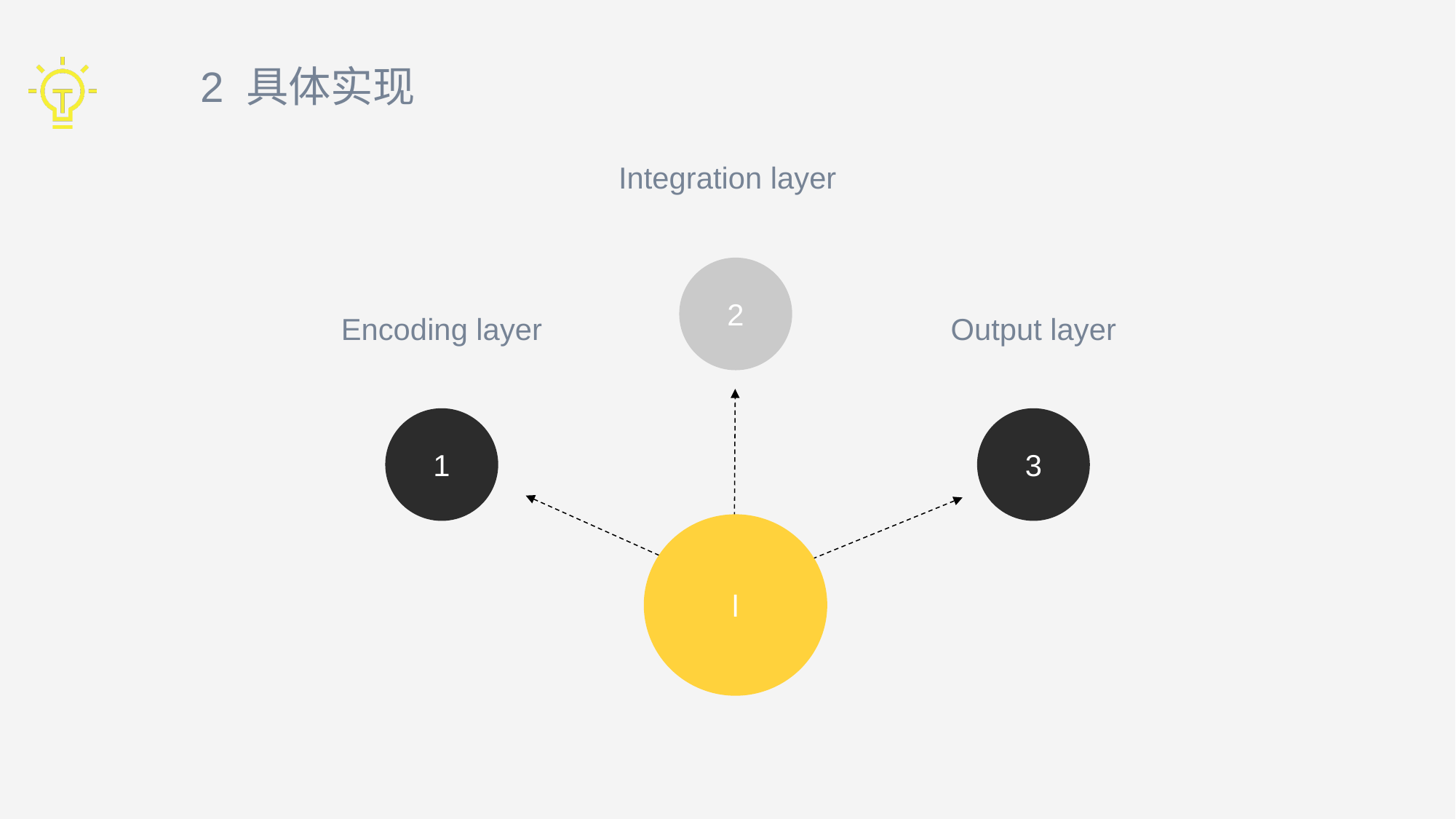

2 具体实现
Integration layer
2
Encoding layer
Output layer

1
3

l